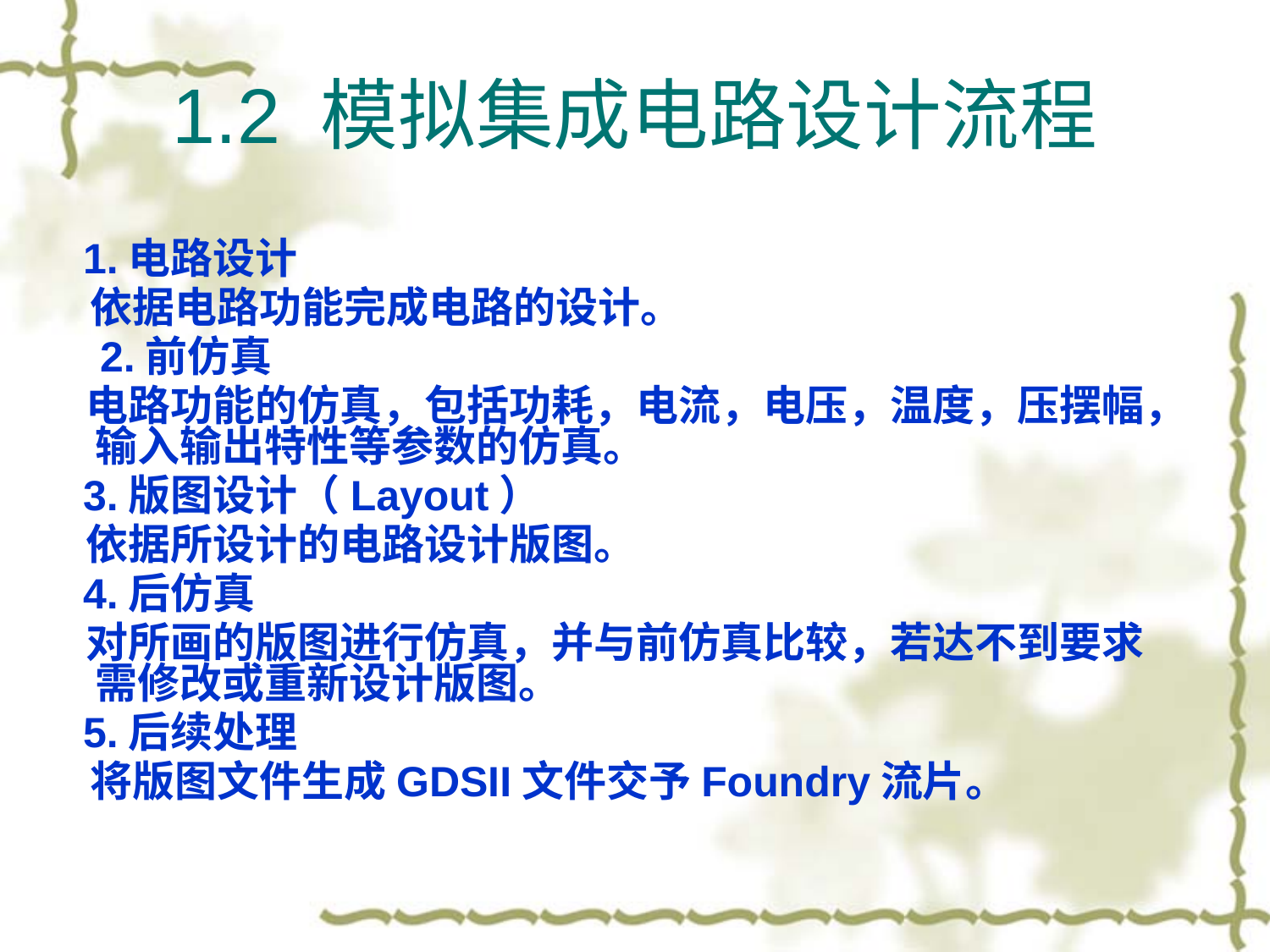

1.2 模拟集成电路设计流程

   1.电路设计
　依据电路功能完成电路的设计。
　2.前仿真
   电路功能的仿真，包括功耗，电流，电压，温度，压摆幅，输入输出特性等参数的仿真。
   3.版图设计（Layout）
   依据所设计的电路设计版图。
   4.后仿真
   对所画的版图进行仿真，并与前仿真比较，若达不到要求需修改或重新设计版图。
   5.后续处理
　将版图文件生成GDSII文件交予Foundry流片。
30